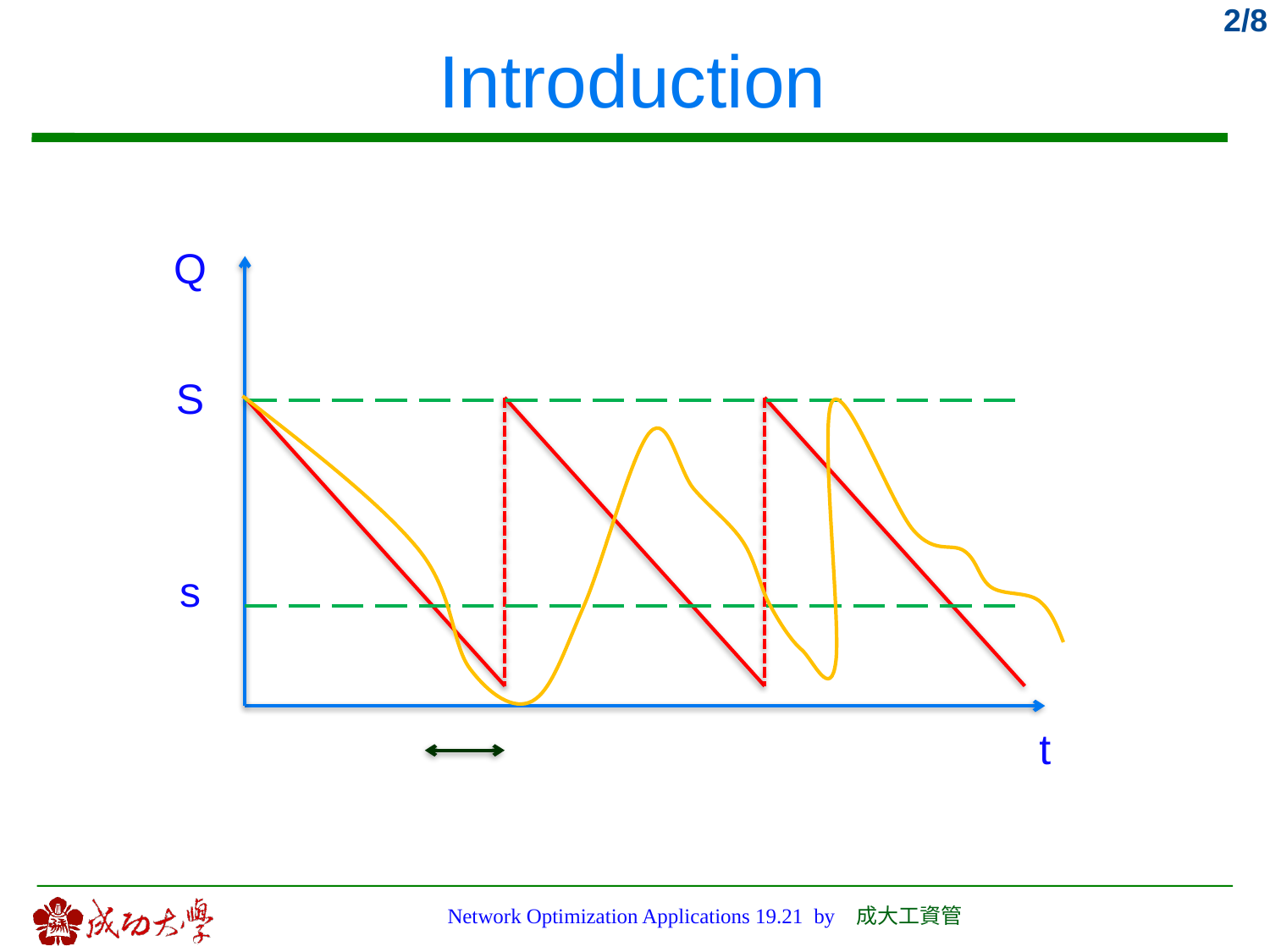

# Introduction
Q
S

s
t
Network Optimization Applications 19.21  by   成大工資管